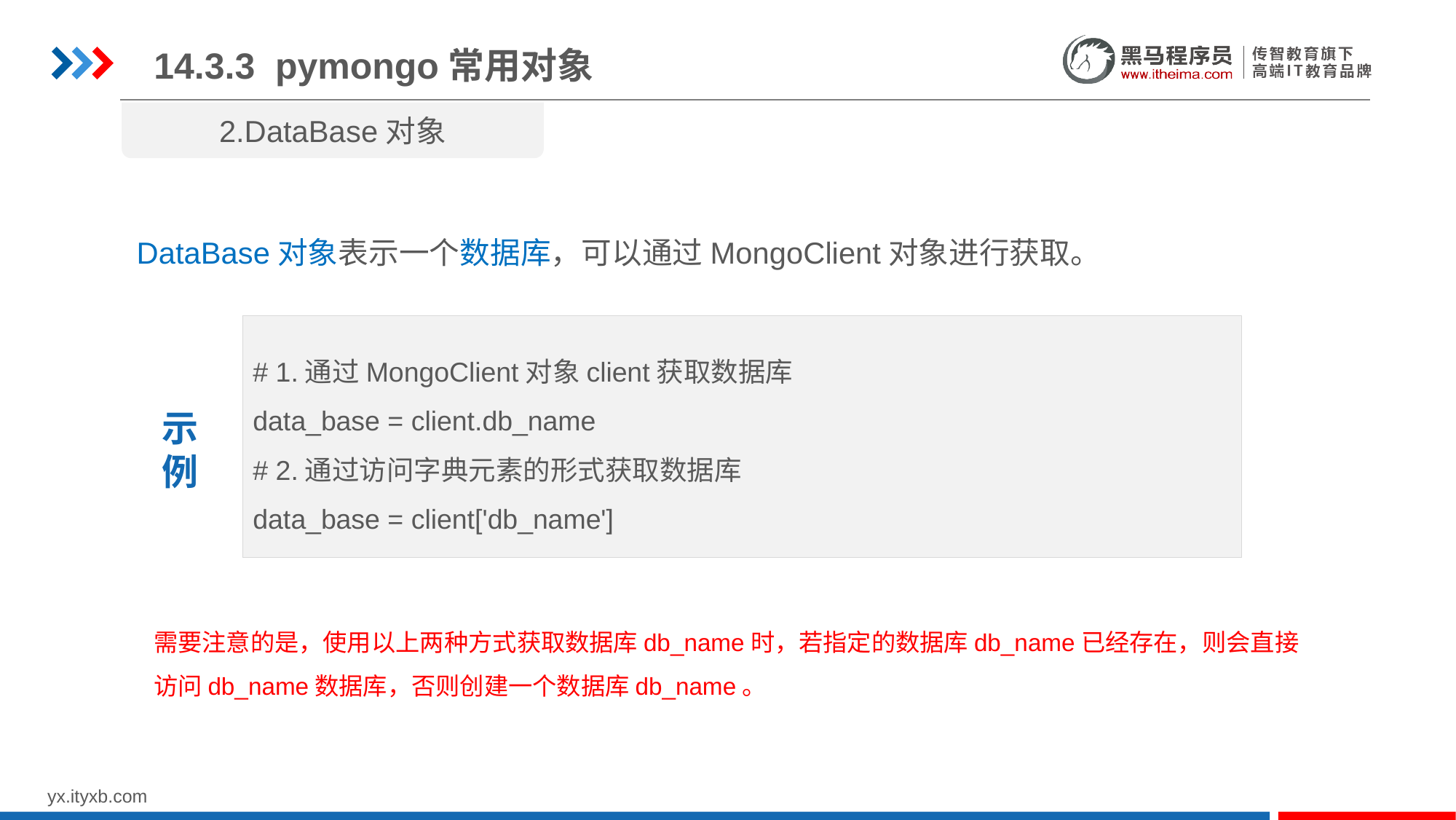

14.3.3  pymongo常用对象

2.DataBase对象
DataBase对象表示一个数据库，可以通过MongoClient对象进行获取。
# 1.通过MongoClient对象client获取数据库
data_base = client.db_name
# 2.通过访问字典元素的形式获取数据库
data_base = client['db_name']
示
例
需要注意的是，使用以上两种方式获取数据库db_name时，若指定的数据库db_name已经存在，则会直接访问db_name数据库，否则创建一个数据库db_name。